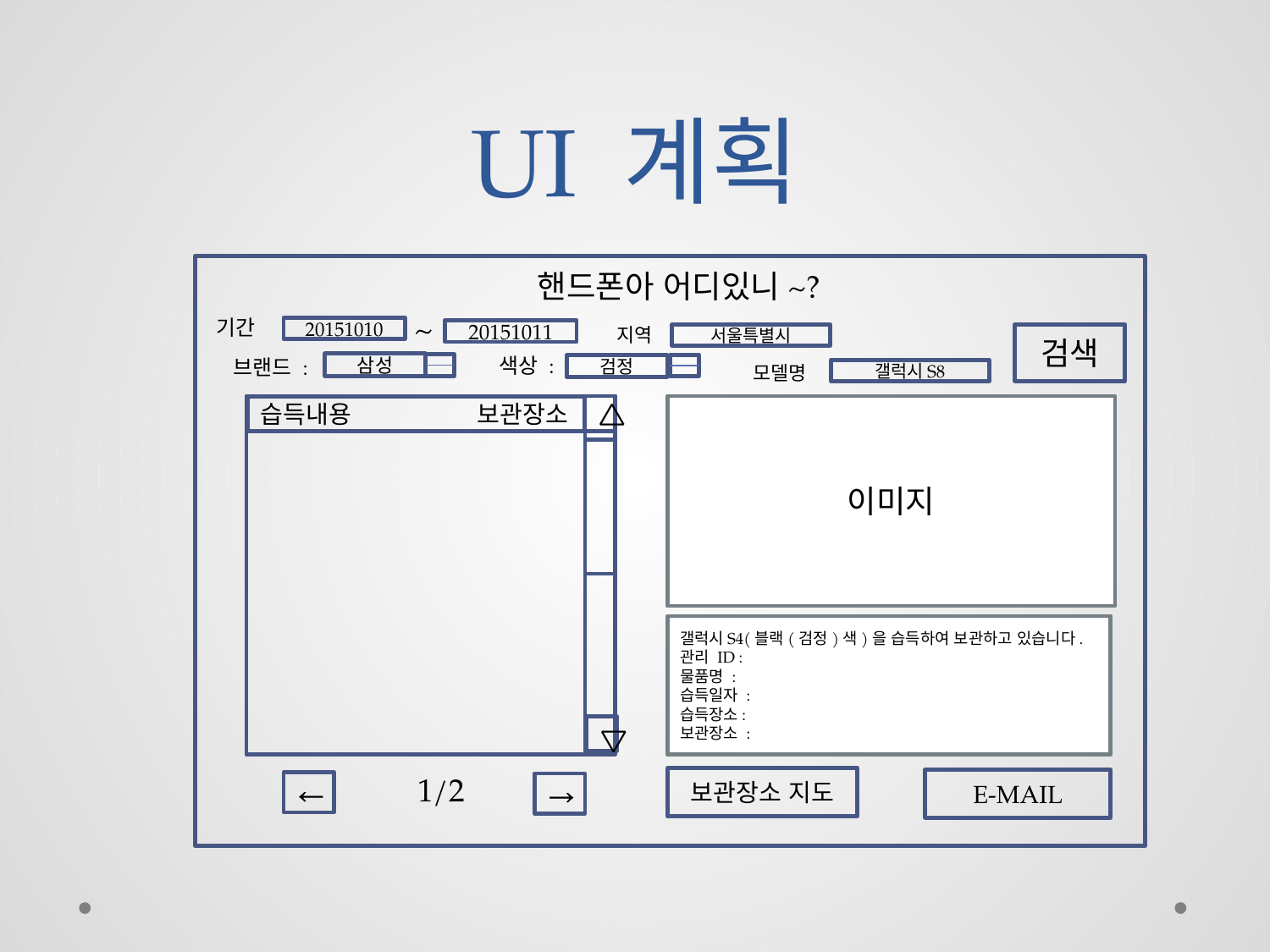

# UI 계획

핸드폰아 어디있니~?
~
기간
지역
20151010
20151011
서울특별시
검색
색상 :
브랜드 :
삼성

모델명
검정

갤럭시S8

△
이미지
습득내용                  보관장소

갤럭시S4(블랙(검정)색)을 습득하여 보관하고 있습니다.
관리 ID :
물품명 :
습득일자 :
습득장소:
보관장소 :
▽
1/2
보관장소 지도
E-MAIL
←
→